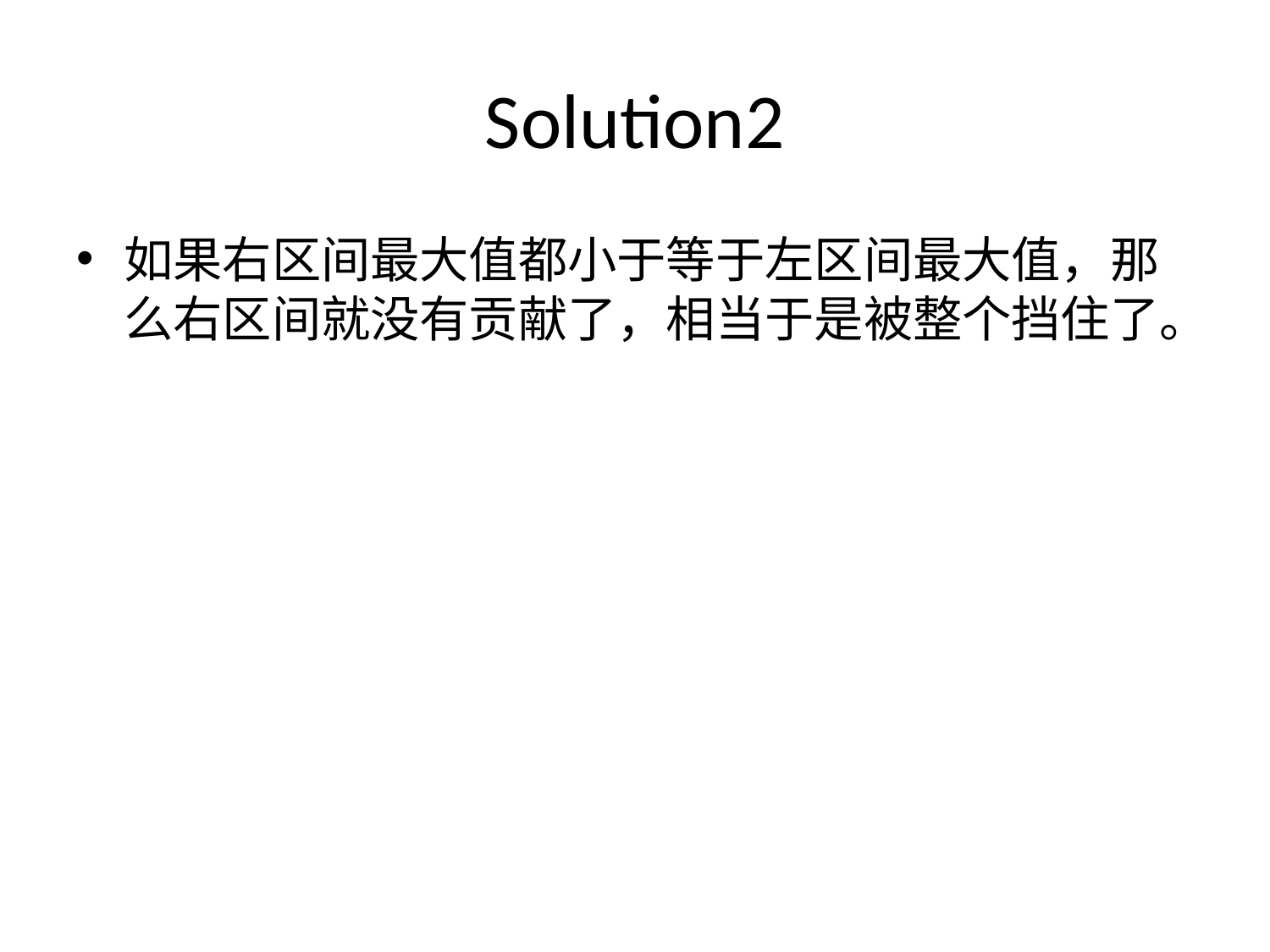

# Solution2
如果右区间最大值都小于等于左区间最大值，那么右区间就没有贡献了，相当于是被整个挡住了。